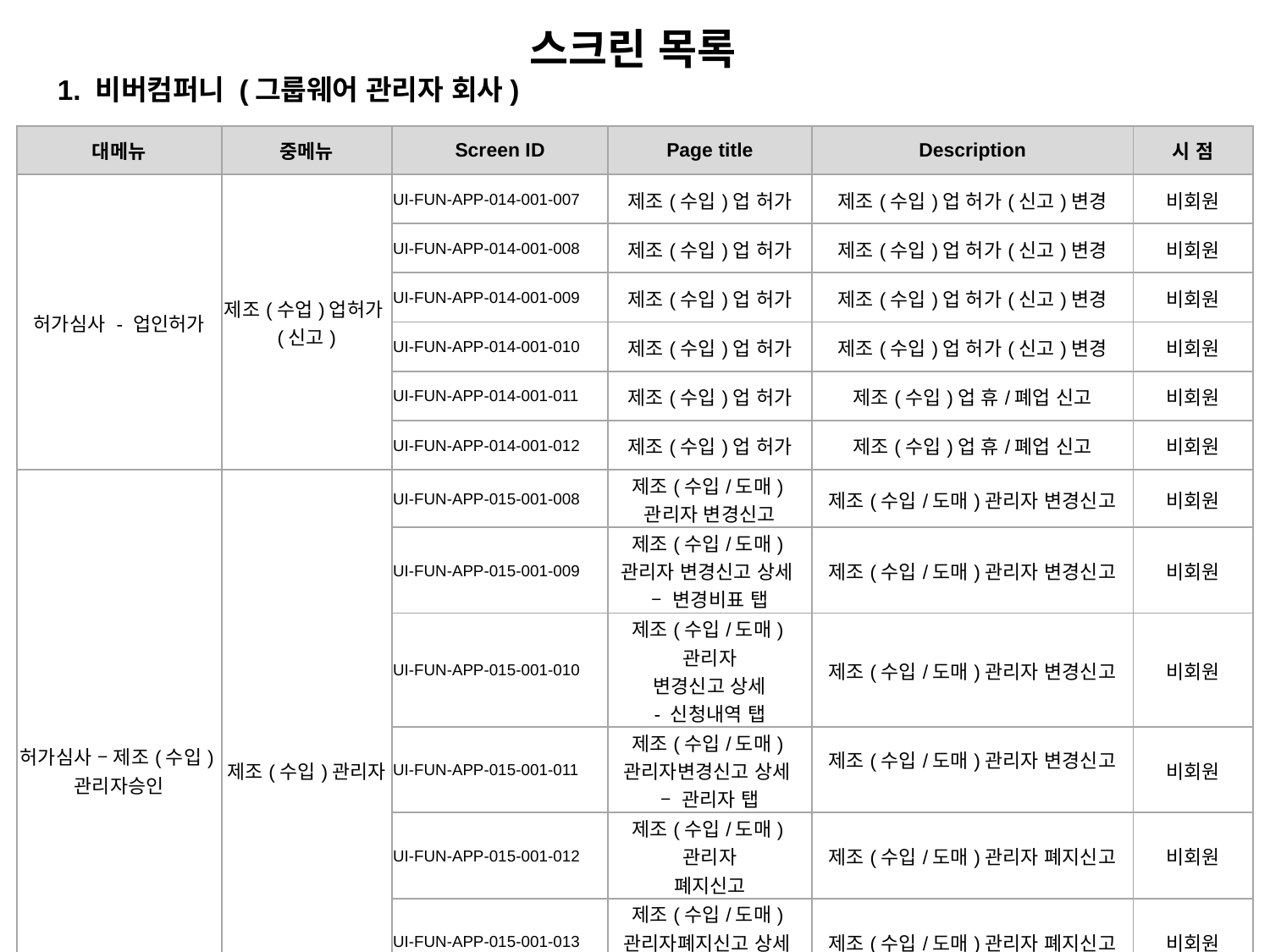

스크린 목록
1. 비버컴퍼니 (그룹웨어 관리자 회사)
| 대메뉴 | 중메뉴 | Screen ID | Page title | Description | 시 점 |
| --- | --- | --- | --- | --- | --- |
| 허가심사 - 업인허가 | 제조(수업)업허가(신고) | UI-FUN-APP-014-001-007 | 제조(수입)업 허가 | 제조(수입)업 허가(신고)변경 | 비회원 |
|  |  | UI-FUN-APP-014-001-008 | 제조(수입)업 허가 | 제조(수입)업 허가(신고)변경 | 비회원 |
|  | 제조(수업)업허가(신고) | UI-FUN-APP-014-001-009 | 제조(수입)업 허가 | 제조(수입)업 허가(신고)변경 | 비회원 |
|  |  | UI-FUN-APP-014-001-010 | 제조(수입)업 허가 | 제조(수입)업 허가(신고)변경 | 비회원 |
|  |  | UI-FUN-APP-014-001-011 | 제조(수입)업 허가 | 제조(수입)업 휴/폐업 신고 | 비회원 |
|  |  | UI-FUN-APP-014-001-012 | 제조(수입)업 허가 | 제조(수입)업 휴/폐업 신고 | 비회원 |
| 허가심사 – 제조(수입)관리자승인 | 제조(수입)관리자 | UI-FUN-APP-015-001-008 | 제조(수입/도매)관리자 변경신고 | 제조(수입/도매)관리자 변경신고 | 비회원 |
|  |  | UI-FUN-APP-015-001-009 | 제조(수입/도매)관리자 변경신고 상세 – 변경비표 탭 | 제조(수입/도매)관리자 변경신고 | 비회원 |
|  |  | UI-FUN-APP-015-001-010 | 제조(수입/도매)관리자 변경신고 상세 - 신청내역 탭 | 제조(수입/도매)관리자 변경신고 | 비회원 |
|  |  | UI-FUN-APP-015-001-011 | 제조(수입/도매)관리자변경신고 상세 – 관리자 탭 | 제조(수입/도매)관리자 변경신고 | 비회원 |
|  |  | UI-FUN-APP-015-001-012 | 제조(수입/도매)관리자 폐지신고 | 제조(수입/도매)관리자 폐지신고 | 비회원 |
|  |  | UI-FUN-APP-015-001-013 | 제조(수입/도매)관리자폐지신고 상세 – 신청내역 탭 | 제조(수입/도매)관리자 폐지신고 | 비회원 |
|  |  | UI-FUN-APP-015-001-014 | 제조(수입/도매)관리자 폐지신고 상세 – 관리자 탭 | 제조(수입/도매)관리자 폐지신고 | 비회원 |